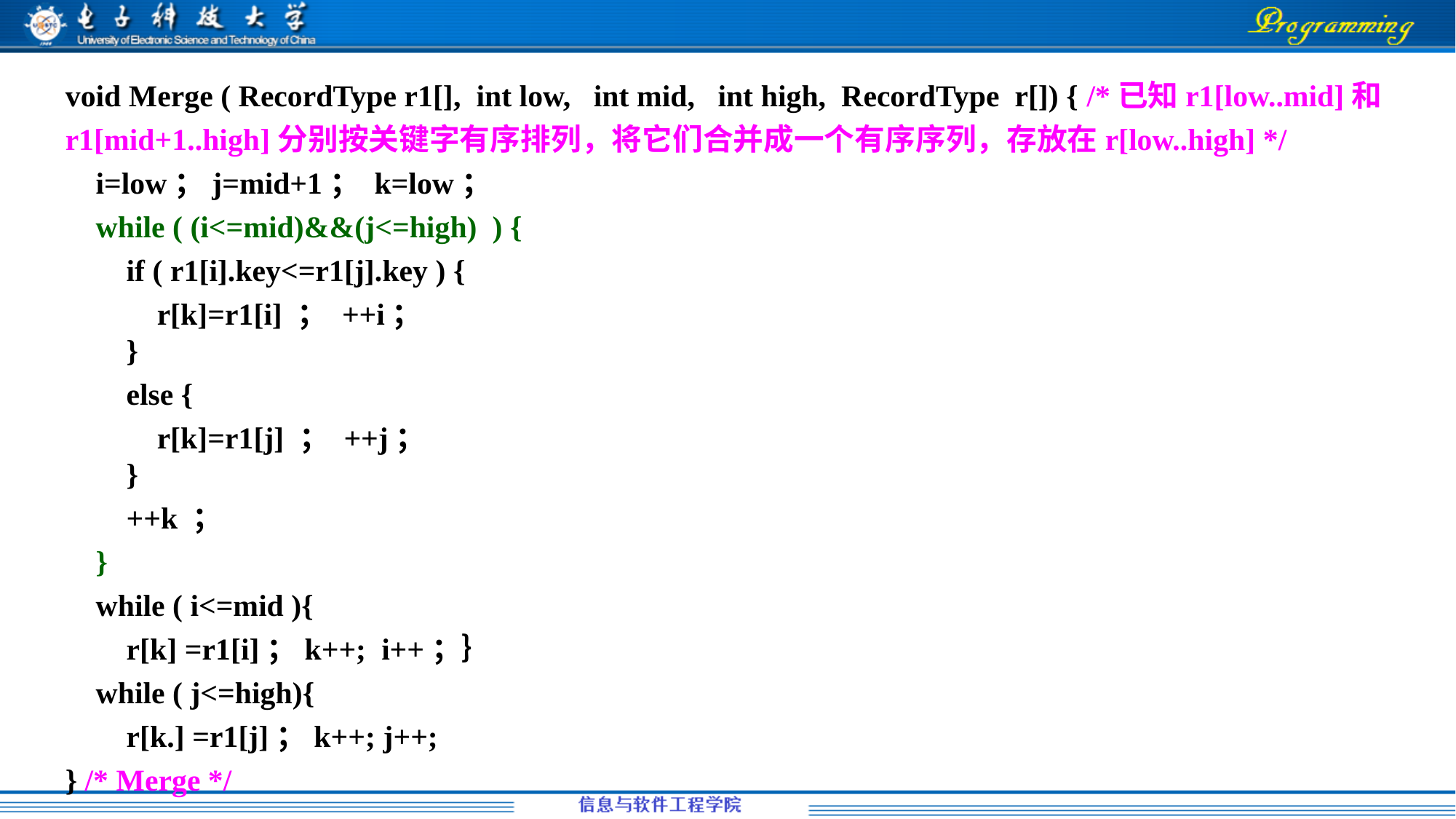

void Merge ( RecordType r1[],  int low,   int mid,   int high,  RecordType  r[]) { /*已知r1[low..mid]和r1[mid+1..high]分别按关键字有序排列，将它们合并成一个有序序列，存放在r[low..high] */
    i=low；j=mid+1； k=low；
    while ( (i<=mid)&&(j<=high)  ) {
        if ( r1[i].key<=r1[j].key ) {
            r[k]=r1[i] ； ++i；
        }
        else {
            r[k]=r1[j] ； ++j；
        }
        ++k ；
    }
    while ( i<=mid ){
        r[k] =r1[i]；k++;  i++；｝
    while ( j<=high){
        r[k.] =r1[j]；k++; j++;
} /* Merge */